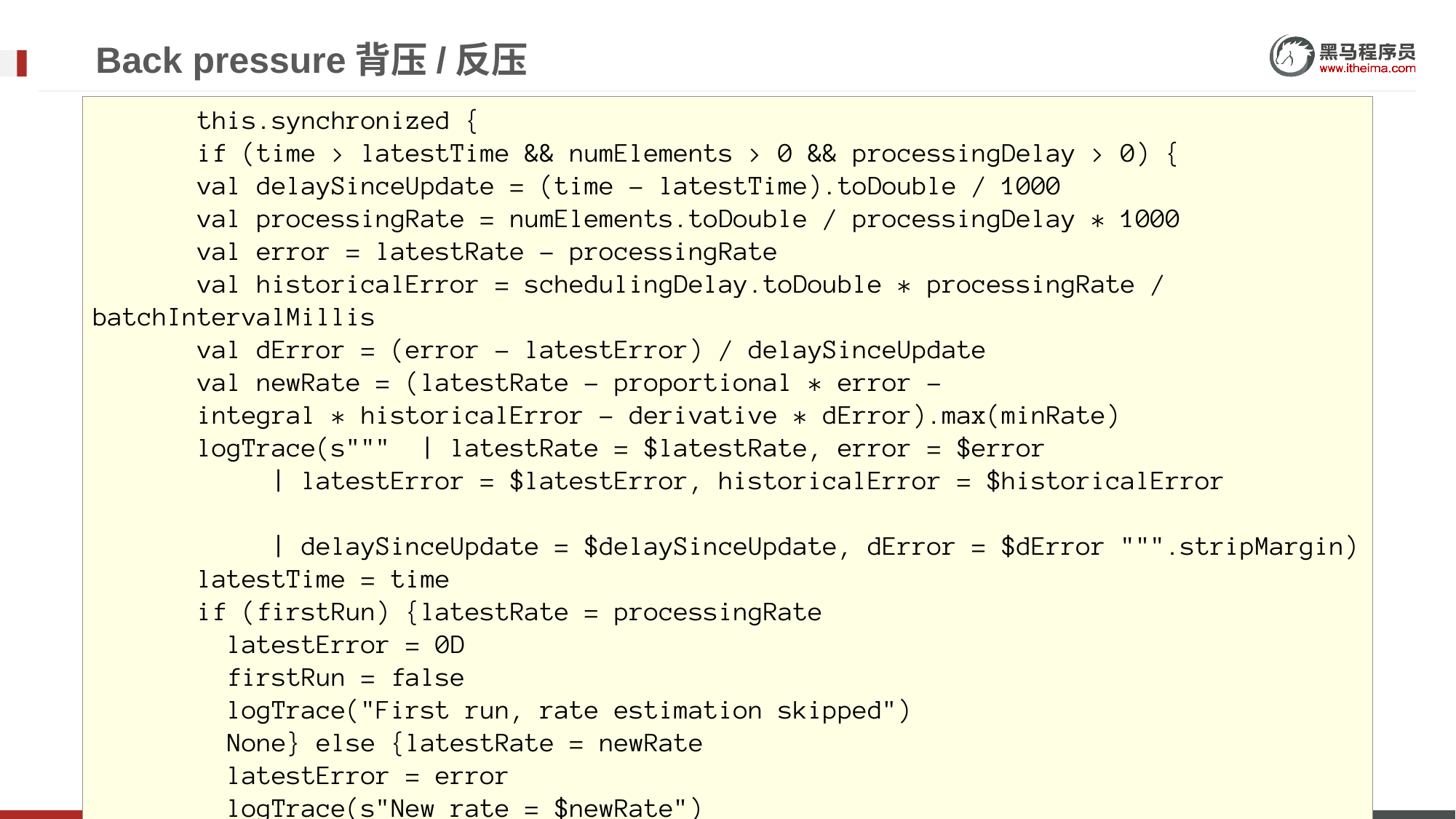

# Back pressure背压/反压
       this.synchronized {
       if (time > latestTime && numElements > 0 && processingDelay > 0) {
       val delaySinceUpdate = (time - latestTime).toDouble / 1000
       val processingRate = numElements.toDouble / processingDelay * 1000
       val error = latestRate - processingRate
       val historicalError = schedulingDelay.toDouble * processingRate / batchIntervalMillis
       val dError = (error - latestError) / delaySinceUpdate
       val newRate = (latestRate - proportional * error -
       integral * historicalError - derivative * dError).max(minRate)
       logTrace(s"""  | latestRate = $latestRate, error = $error
            | latestError = $latestError, historicalError = $historicalError
            | delaySinceUpdate = $delaySinceUpdate, dError = $dError """.stripMargin)
       latestTime = time
       if (firstRun) {latestRate = processingRate
         latestError = 0D
         firstRun = false
         logTrace("First run, rate estimation skipped")
         None} else {latestRate = newRate
         latestError = error
         logTrace(s"New rate = $newRate")
         Some(newRate)}} else {
       logTrace("Rate estimation skipped") None}}}